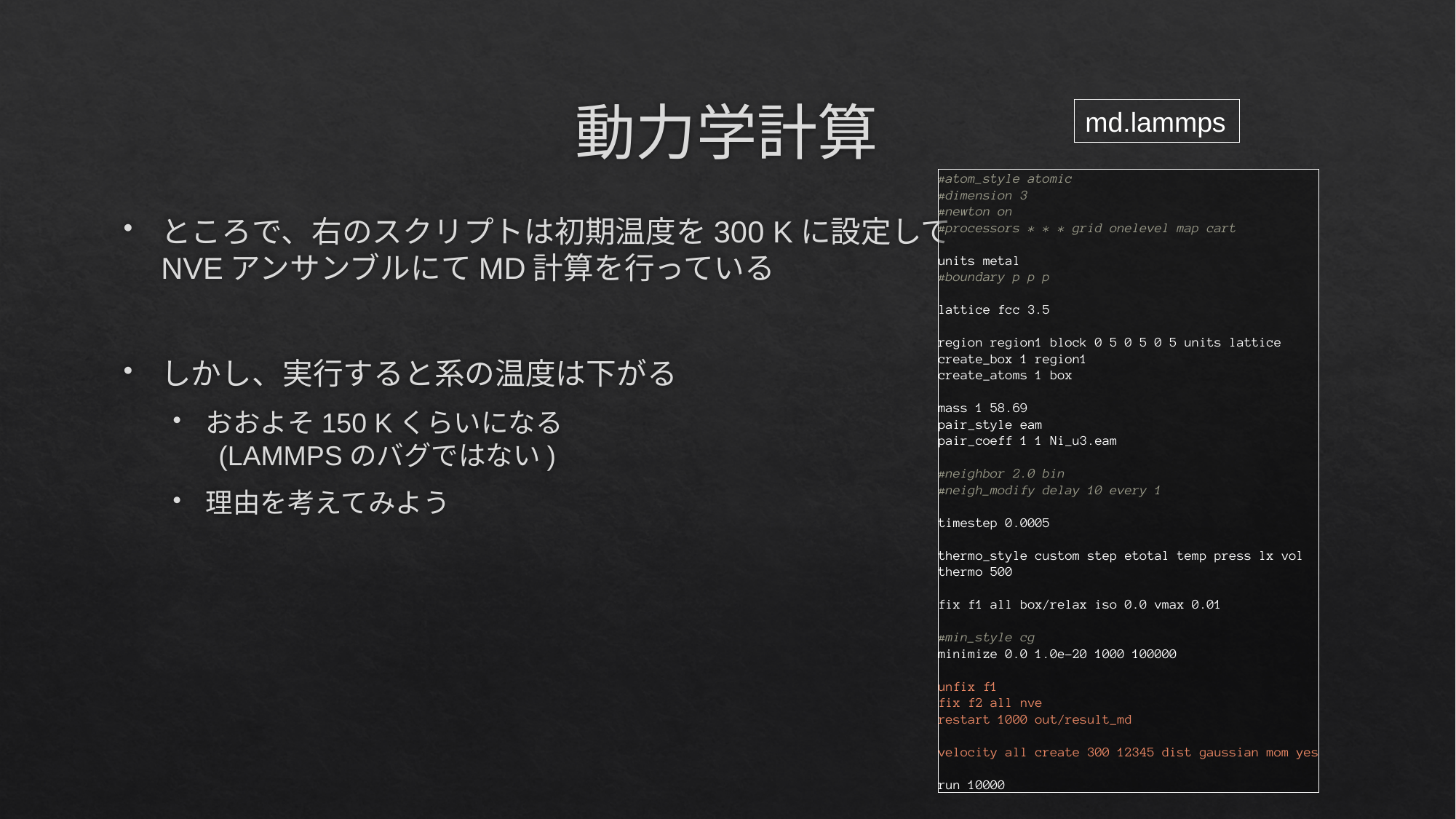

# 動力学計算
md.lammps
#atom_style atomic
#dimension 3
#newton on
#processors * * * grid onelevel map cart

units metal
#boundary p p p

lattice fcc 3.5

region region1 block 0 5 0 5 0 5 units lattice
create_box 1 region1
create_atoms 1 box

mass 1 58.69
pair_style eam
pair_coeff 1 1 Ni_u3.eam

#neighbor 2.0 bin
#neigh_modify delay 10 every 1

timestep 0.0005

thermo_style custom step etotal temp press lx vol
thermo 500

fix f1 all box/relax iso 0.0 vmax 0.01

#min_style cg
minimize 0.0 1.0e-20 1000 100000

unfix f1
fix f2 all nve
restart 1000 out/result_md

velocity all create 300 12345 dist gaussian mom yes

run 10000
ところで、右のスクリプトは初期温度を300 Kに設定して
NVEアンサンブルにてMD計算を行っている

しかし、実行すると系の温度は下がる
おおよそ150 Kくらいになる
 (LAMMPSのバグではない)
理由を考えてみよう